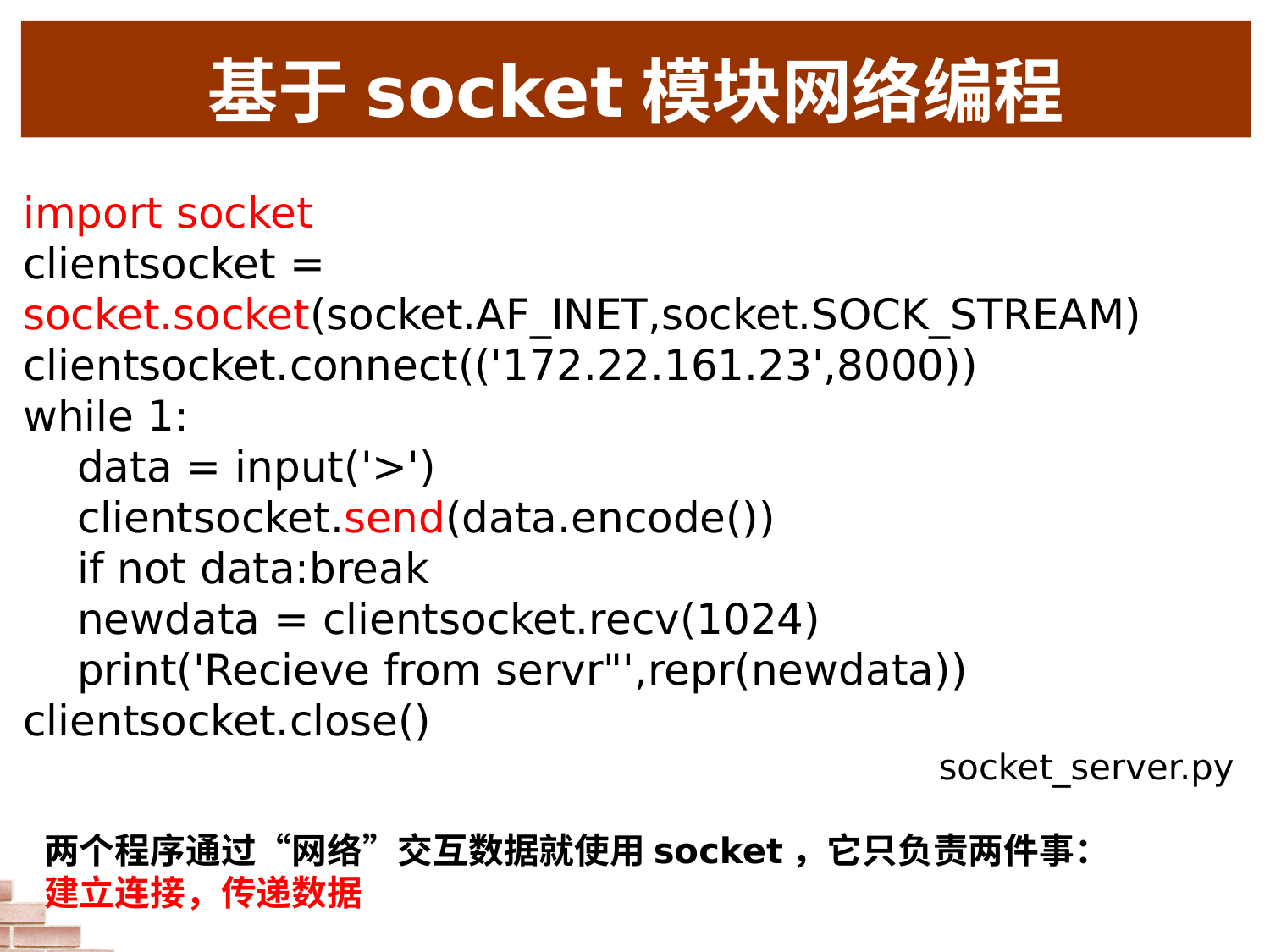

# 基于socket模块网络编程
import socket
clientsocket = socket.socket(socket.AF_INET,socket.SOCK_STREAM)
clientsocket.connect(('172.22.161.23',8000))
while 1:
    data = input('>')
    clientsocket.send(data.encode())
    if not data:break
    newdata = clientsocket.recv(1024)
    print('Recieve from servr"',repr(newdata))
clientsocket.close()
socket_server.py
两个程序通过“网络”交互数据就使用socket，它只负责两件事：
建立连接，传递数据